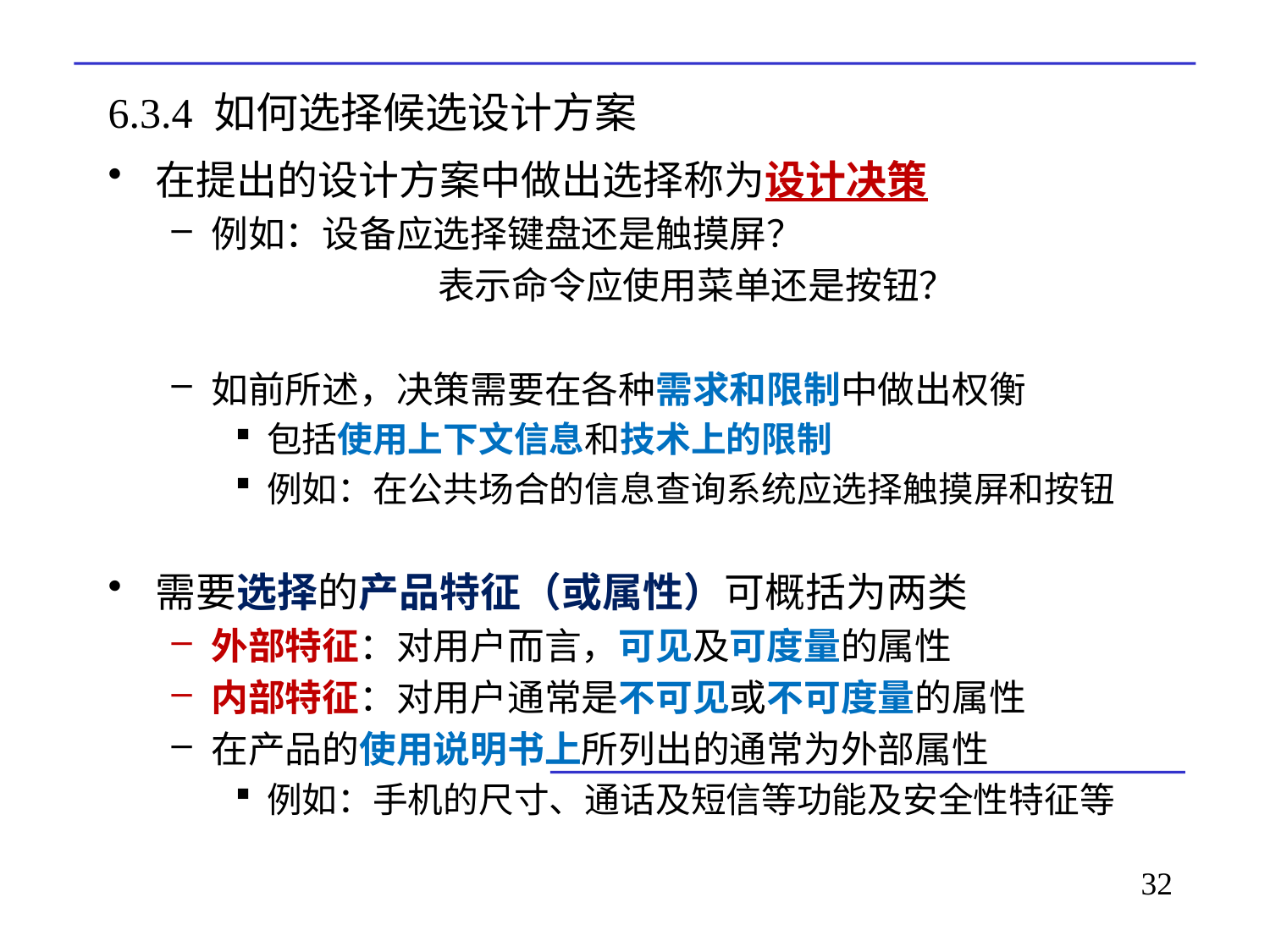

# 6.3.4 如何选择候选设计方案
在提出的设计方案中做出选择称为设计决策
例如：设备应选择键盘还是触摸屏？
 		           表示命令应使用菜单还是按钮？

如前所述，决策需要在各种需求和限制中做出权衡
包括使用上下文信息和技术上的限制
例如：在公共场合的信息查询系统应选择触摸屏和按钮

需要选择的产品特征（或属性）可概括为两类
外部特征：对用户而言，可见及可度量的属性
内部特征：对用户通常是不可见或不可度量的属性
在产品的使用说明书上所列出的通常为外部属性
例如：手机的尺寸、通话及短信等功能及安全性特征等
32